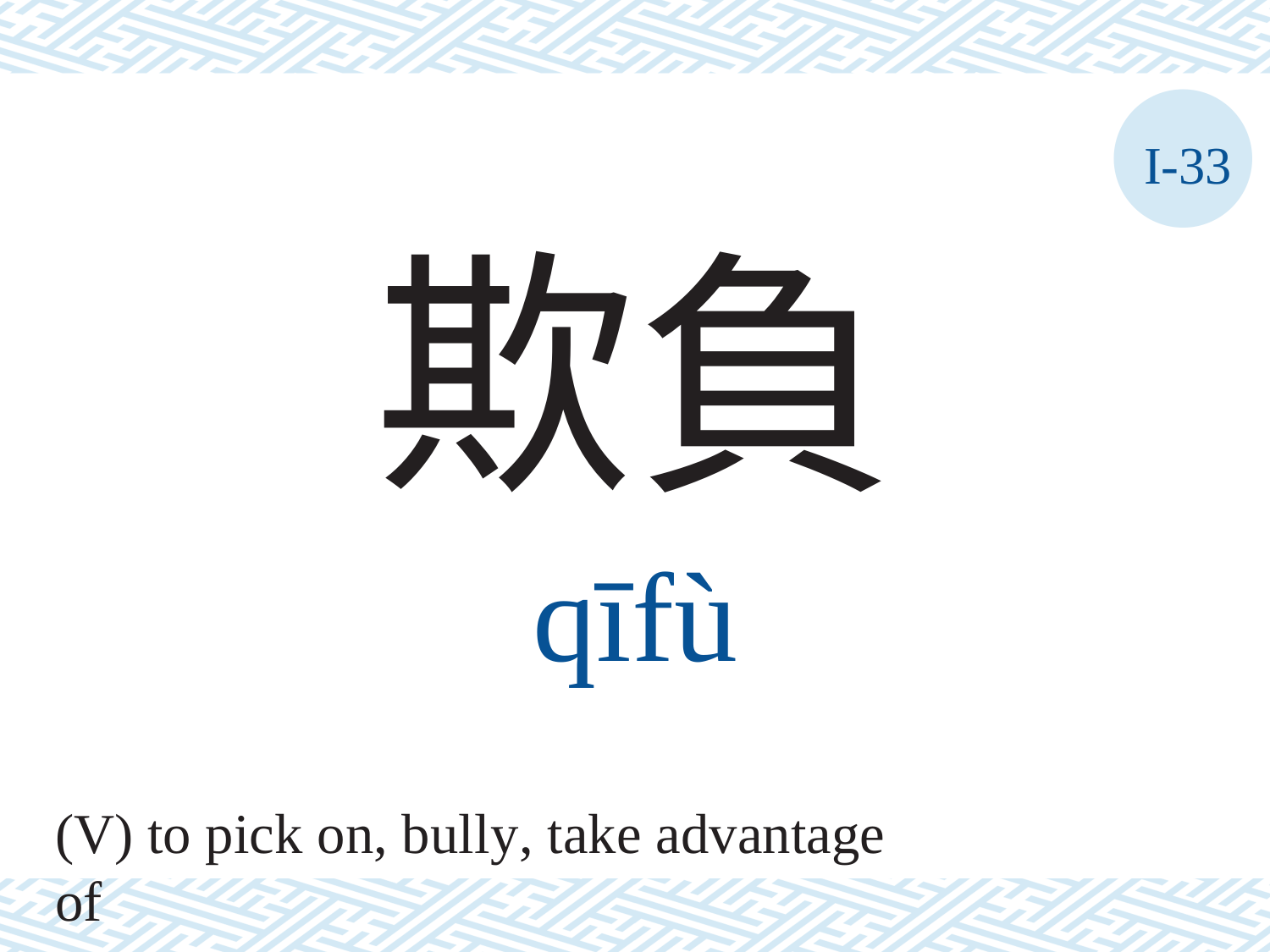

I-33
欺負
qīfù
(V) to pick on, bully, take advantage of